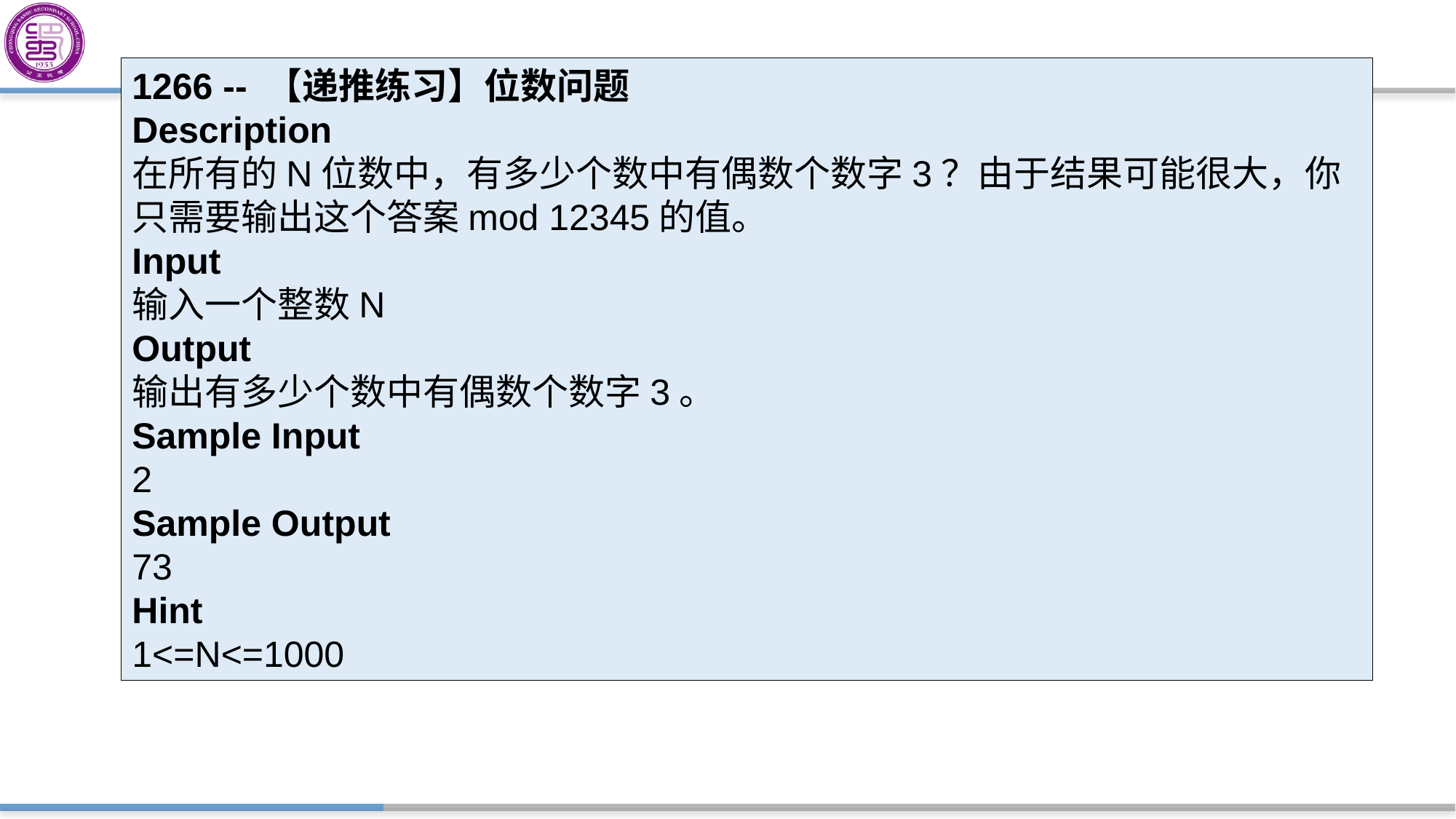

1266 -- 【递推练习】位数问题
Description
在所有的N位数中，有多少个数中有偶数个数字3？由于结果可能很大，你只需要输出这个答案mod 12345的值。
Input
输入一个整数N
Output
输出有多少个数中有偶数个数字3。
Sample Input
2
Sample Output
73
Hint
1<=N<=1000